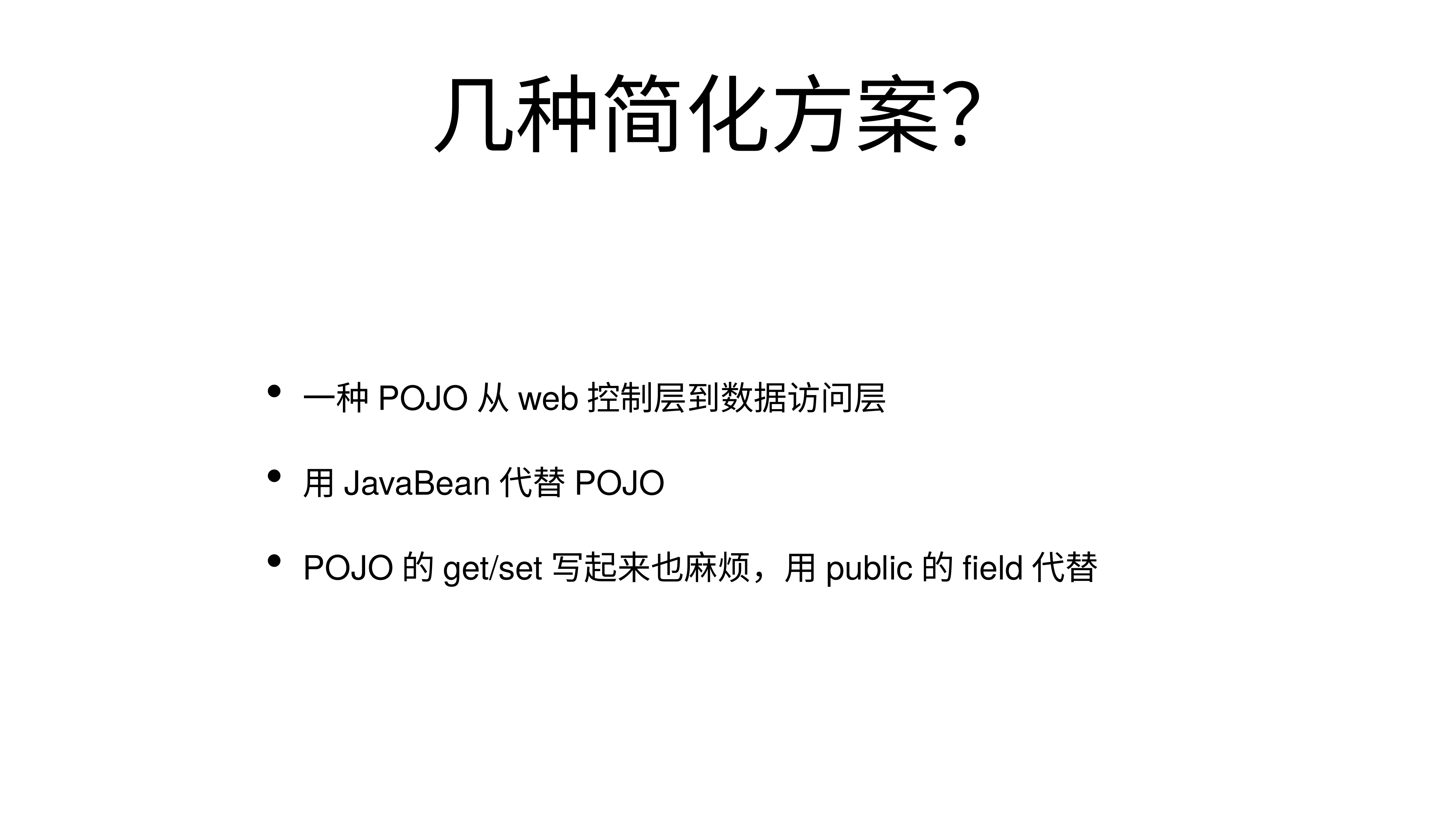

# 几种简化方案？
一种POJO从web控制层到数据访问层
用JavaBean代替POJO
POJO的get/set写起来也麻烦，用public的field代替